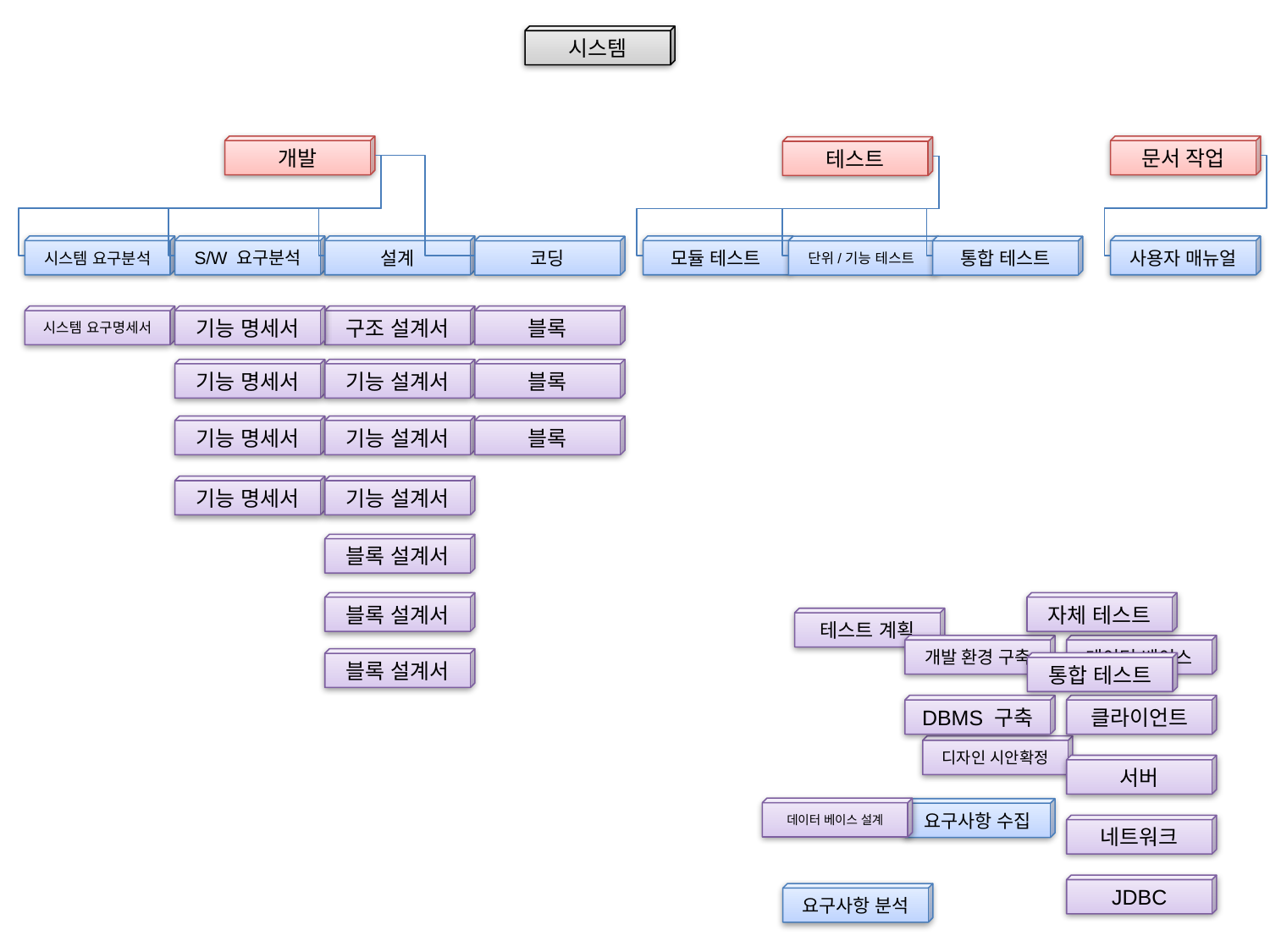

시스템
개발
문서 작업
테스트
사용자 매뉴얼
시스템 요구분석
S/W 요구분석
설계
모듈 테스트
코딩
단위/기능 테스트
통합 테스트
시스템 요구명세서
기능 명세서
구조 설계서
블록
기능 명세서
기능 설계서
블록
기능 명세서
기능 설계서
블록
기능 명세서
기능 설계서
블록 설계서
블록 설계서
자체 테스트
테스트 계획
개발 환경 구축
데이터 베이스
블록 설계서
통합 테스트
DBMS 구축
클라이언트
디자인 시안확정
서버
데이터 베이스 설계
요구사항 수집
네트워크
JDBC
요구사항 분석